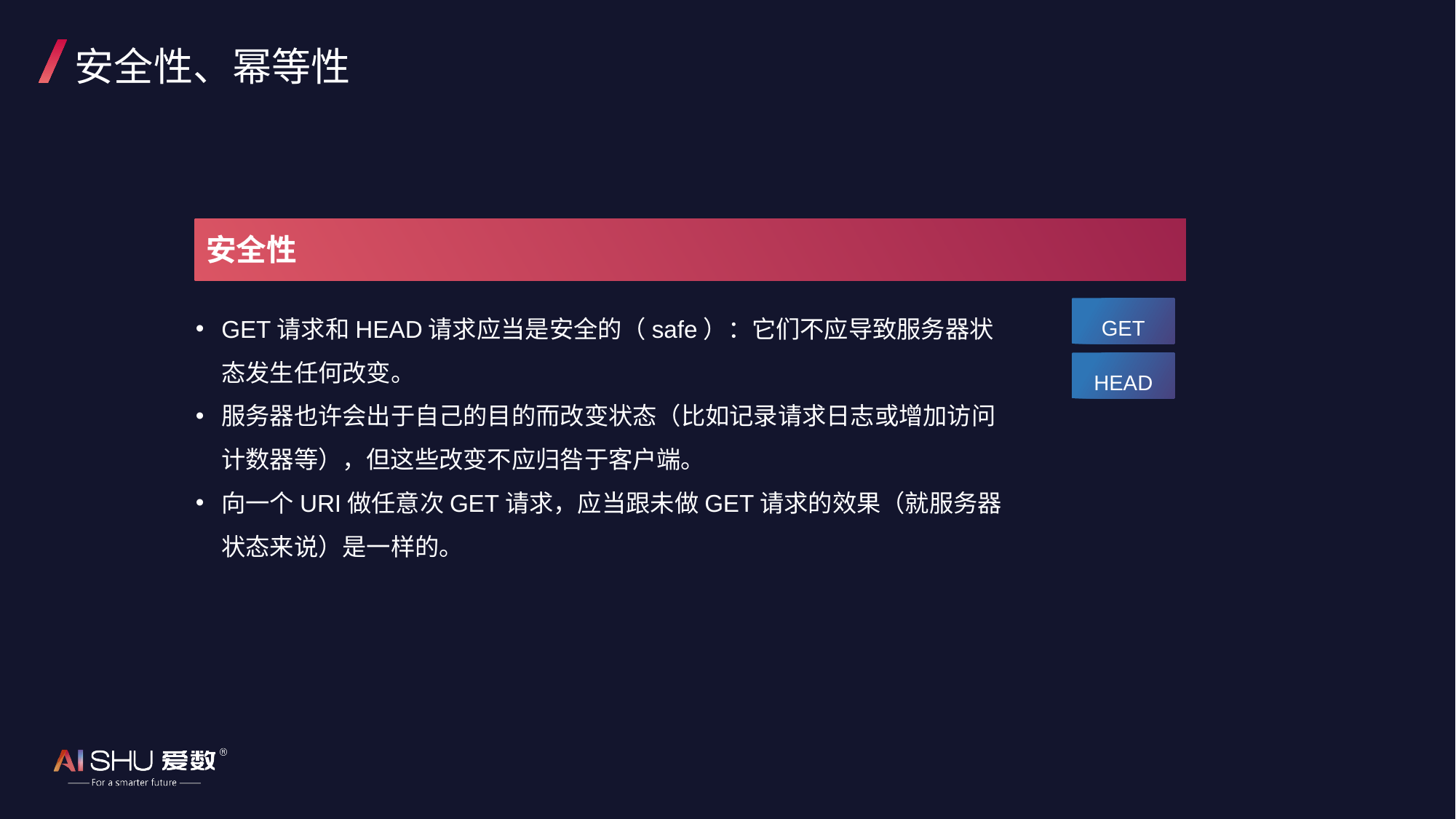

# 安全性、幂等性

安全性
GET请求和HEAD请求应当是安全的（safe）：它们不应导致服务器状态发生任何改变。
服务器也许会出于自己的目的而改变状态（比如记录请求日志或增加访问计数器等），但这些改变不应归咎于客户端。
向一个URI做任意次GET请求，应当跟未做GET请求的效果（就服务器状态来说）是一样的。
GET
HEAD